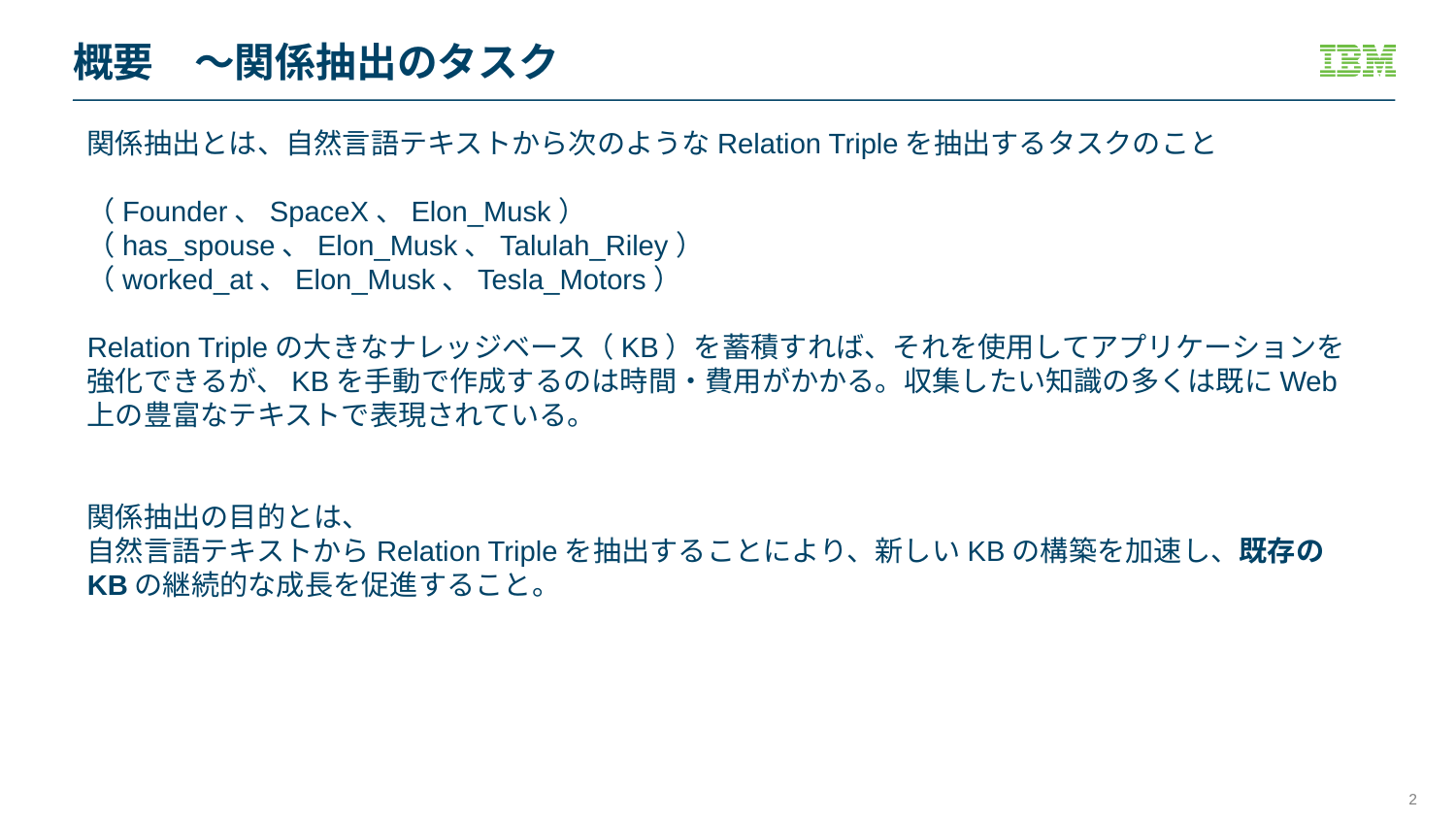

# 概要　～関係抽出のタスク
関係抽出とは、自然言語テキストから次のようなRelation Tripleを抽出するタスクのこと
（Founder、SpaceX、Elon_Musk）
（has_spouse、Elon_Musk、Talulah_Riley）
（worked_at、Elon_Musk、Tesla_Motors）
Relation Tripleの大きなナレッジベース（KB）を蓄積すれば、それを使用してアプリケーションを強化できるが、KBを手動で作成するのは時間・費用がかかる。収集したい知識の多くは既にWeb上の豊富なテキストで表現されている。

関係抽出の目的とは、
自然言語テキストからRelation Tripleを抽出することにより、新しいKBの構築を加速し、既存のKBの継続的な成長を促進すること。
2